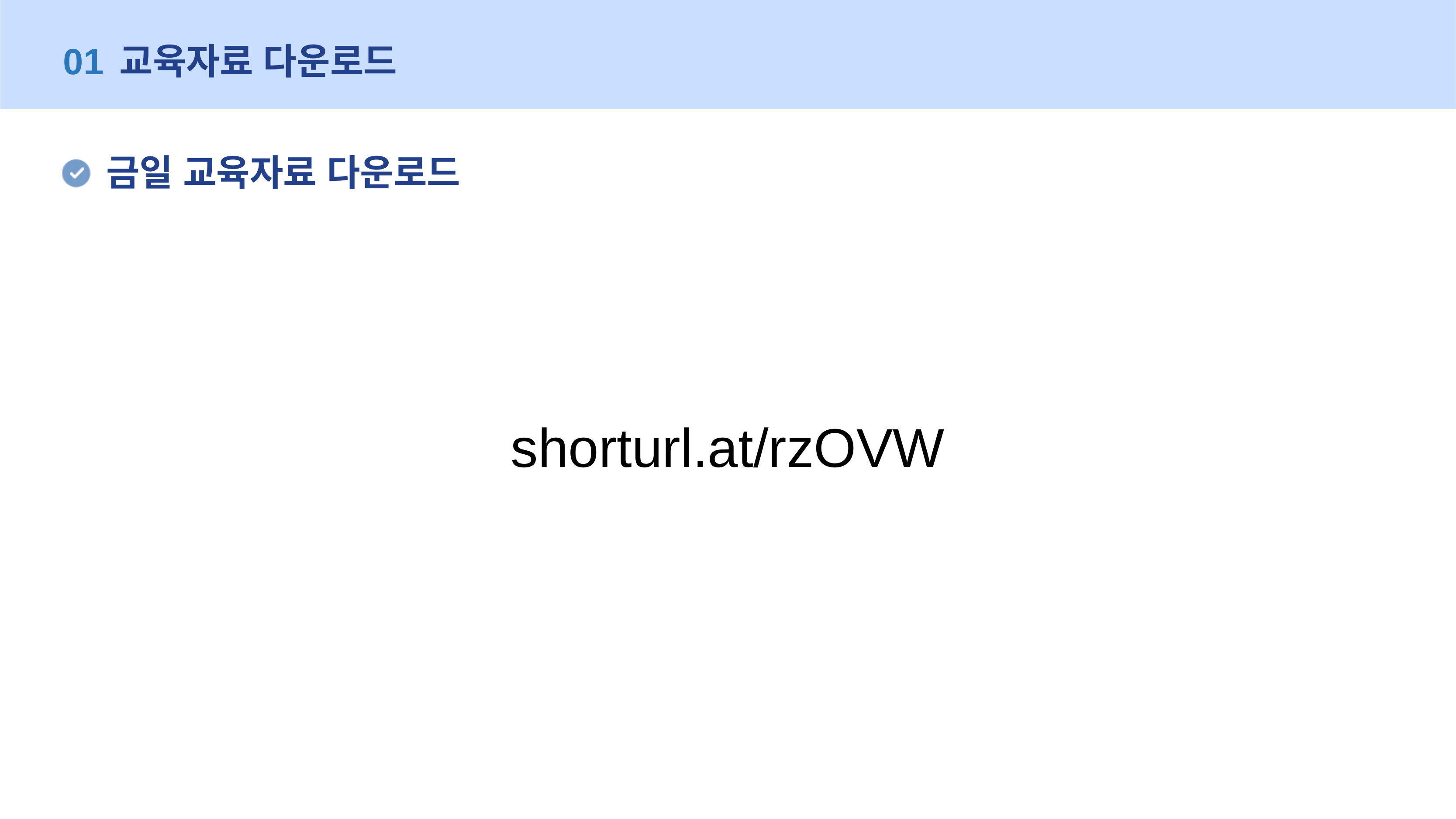

01
교육자료 다운로드
금일 교육자료 다운로드
shorturl.at/rzOVW